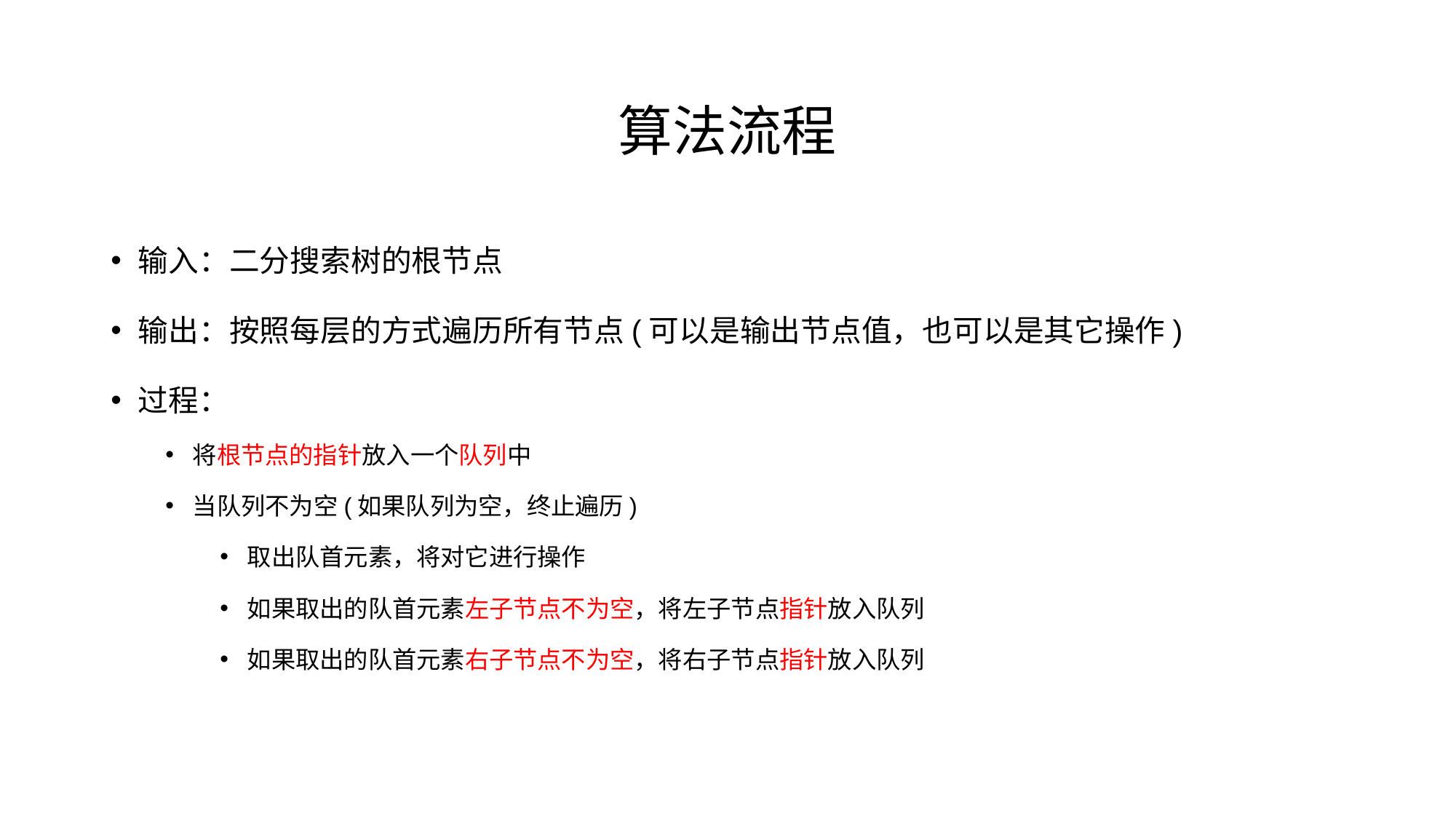

# 算法流程
输入：二分搜索树的根节点
输出：按照每层的方式遍历所有节点(可以是输出节点值，也可以是其它操作)
过程：
将根节点的指针放入一个队列中
当队列不为空(如果队列为空，终止遍历)
取出队首元素，将对它进行操作
如果取出的队首元素左子节点不为空，将左子节点指针放入队列
如果取出的队首元素右子节点不为空，将右子节点指针放入队列